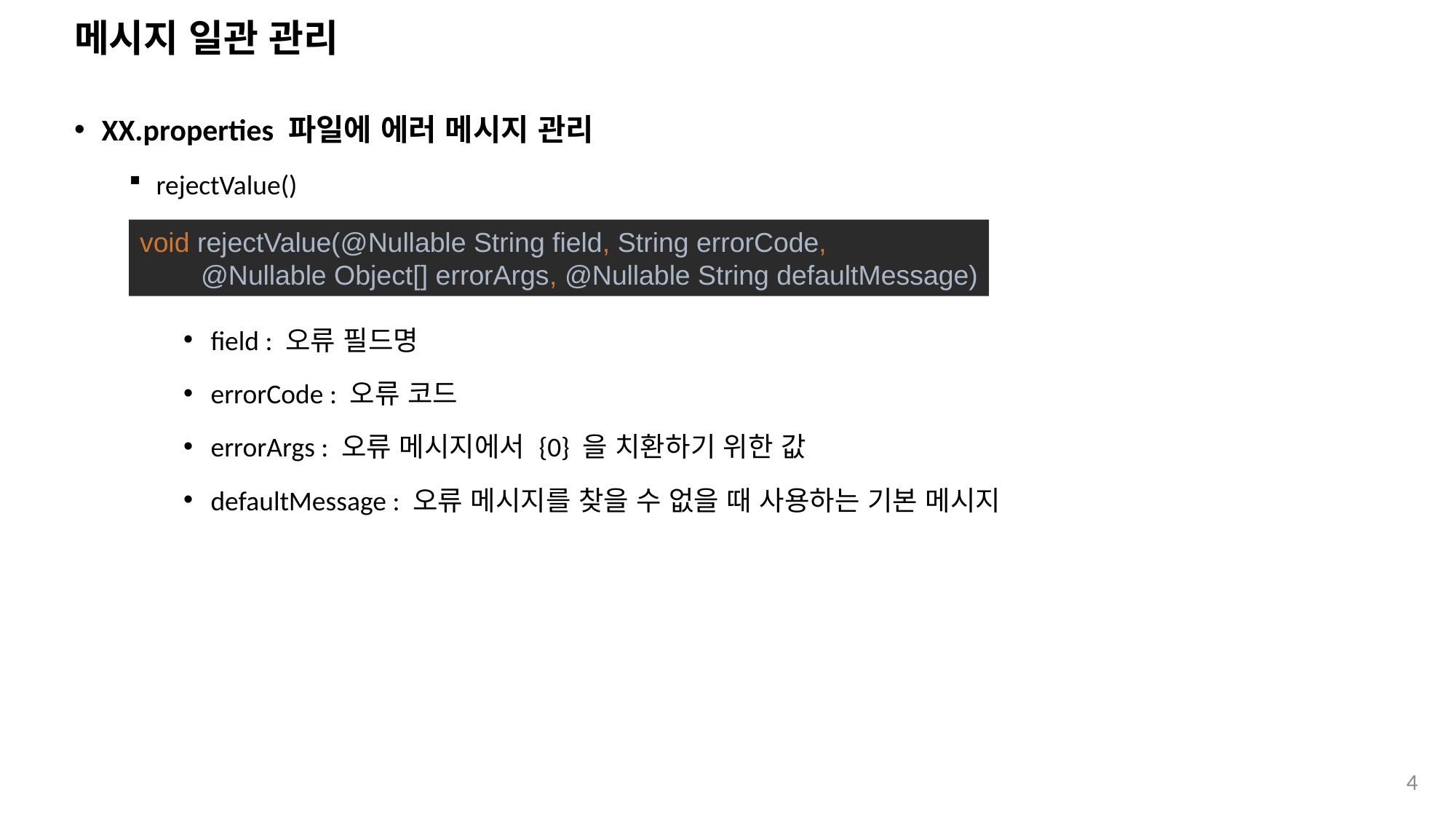

# 메시지 일관 관리
XX.properties 파일에 에러 메시지 관리
rejectValue()

field : 오류 필드명
errorCode : 오류 코드
errorArgs : 오류 메시지에서 {0} 을 치환하기 위한 값
defaultMessage : 오류 메시지를 찾을 수 없을 때 사용하는 기본 메시지

void rejectValue(@Nullable String field, String errorCode,
        @Nullable Object[] errorArgs, @Nullable String defaultMessage)
4